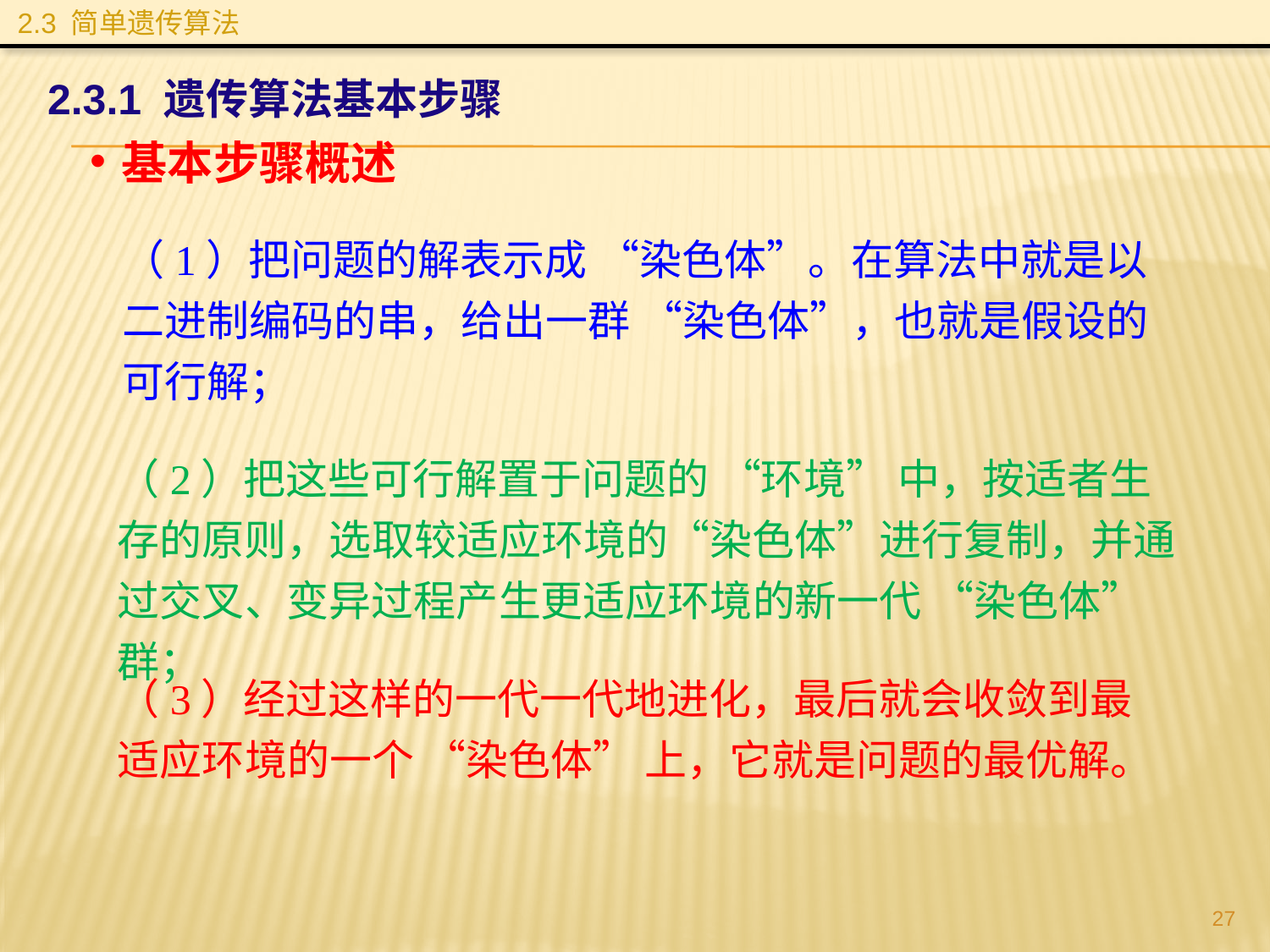

2.3 简单遗传算法

2.3.1 遗传算法基本步骤
基本步骤概述
（1）把问题的解表示成 “染色体”。在算法中就是以二进制编码的串，给出一群 “染色体”，也就是假设的可行解；
（2）把这些可行解置于问题的 “环境” 中，按适者生存的原则，选取较适应环境的“染色体”进行复制，并通过交叉、变异过程产生更适应环境的新一代 “染色体” 群；
（3）经过这样的一代一代地进化，最后就会收敛到最适应环境的一个 “染色体” 上，它就是问题的最优解。
27